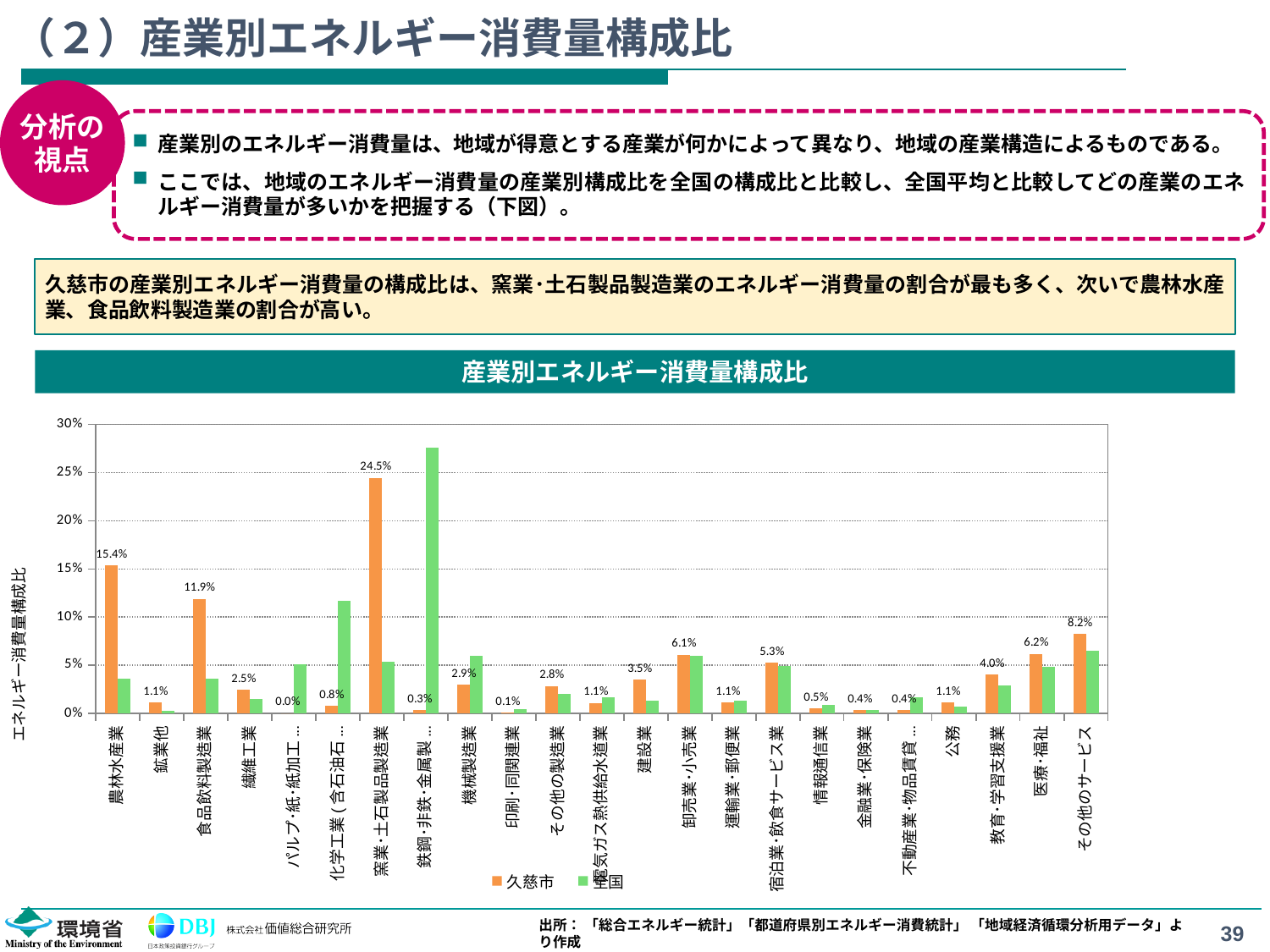

# （２）産業別エネルギー消費量構成比
分析の
視点
産業別のエネルギー消費量は、地域が得意とする産業が何かによって異なり、地域の産業構造によるものである。
ここでは、地域のエネルギー消費量の産業別構成比を全国の構成比と比較し、全国平均と比較してどの産業のエネルギー消費量が多いかを把握する（下図）。
久慈市の産業別エネルギー消費量の構成比は、窯業･土石製品製造業のエネルギー消費量の割合が最も多く、次いで農林水産業、食品飲料製造業の割合が高い。
産業別エネルギー消費量構成比

### Chart

| Category | 久慈市 | 全国 |
|---|---|---|
| 農林水産業 | 0.1536888544125404 | 0.036041549195233114 |
| 鉱業他 | 0.01145956385058433 | 0.0027988771928633433 |
| 食品飲料製造業 | 0.11887904247683104 | 0.036373825080553555 |
| 繊維工業 | 0.024532370229526385 | 0.014511082654553645 |
| パルプ･紙･紙加工品製造業 | 0.0 | 0.05087763786713502 |
| 化学工業(含石油石炭製品) | 0.0077632292351979 | 0.11644553494988111 |
| 窯業･土石製品製造業 | 0.24452448368560142 | 0.05363094986511184 |
| 鉄鋼･非鉄･金属製品製造業 | 0.0031102932825626552 | 0.2759596713726559 |
| 機械製造業 | 0.029462628416837767 | 0.05947404918352678 |
| 印刷･同関連業 | 0.0006163304621210038 | 0.004313076808873255 |
| その他の製造業 | 0.028364894572949318 | 0.020439764112810465 |
| 電気ガス熱供給水道業 | 0.010848389255328123 | 0.016526431357382285 |
| 建設業 | 0.03492029770762133 | 0.01290546309880569 |
| 卸売業･小売業 | 0.06075282127249128 | 0.05968583862015042 |
| 運輸業･郵便業 | 0.011010054790842803 | 0.013126972307637968 |
| 宿泊業･飲食サービス業 | 0.05262514189727213 | 0.049463341730159364 |
| 情報通信業 | 0.004987672848268878 | 0.008550460048869302 |
| 金融業･保険業 | 0.0035091986854045086 | 0.003663889022165746 |
| 不動産業･物品賃貸業・専門・技術サービス業 | 0.0035091986854045086 | 0.01672871755097257 |
| 公務 | 0.011436683257920896 | 0.0066390300818877585 |
| 教育･学習支援業 | 0.03999058333566857 | 0.028778322438601078 |
| 医療･福祉 | 0.061541450520909854 | 0.04816045638731511 |
| その他のサービス | 0.08246681711811486 | 0.0649050590728546 |
出所： 「総合エネルギー統計」「都道府県別エネルギー消費統計」 「地域経済循環分析用データ」より作成
39